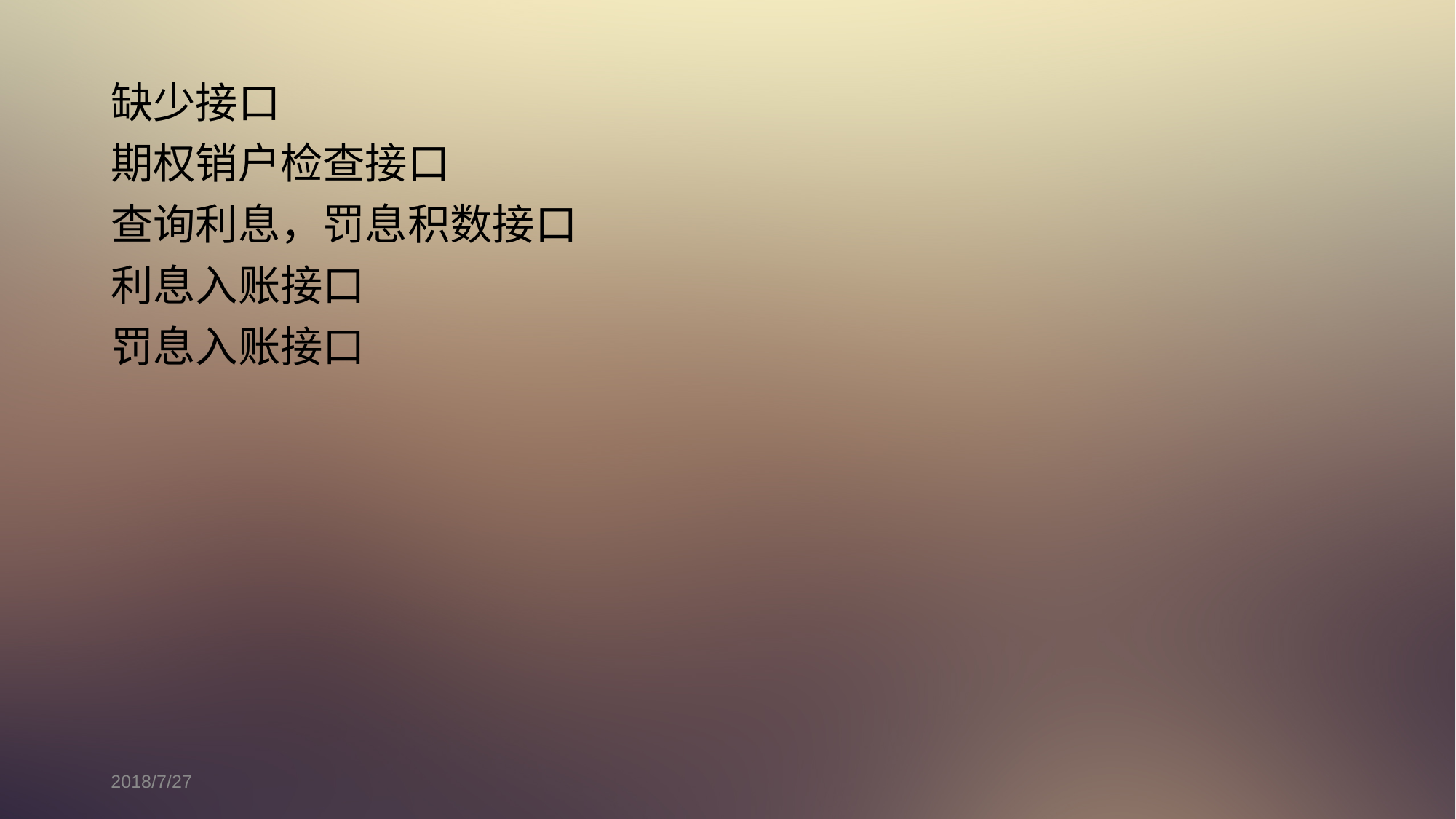

缺少接口
期权销户检查接口
查询利息，罚息积数接口
利息入账接口
罚息入账接口

2018/7/27